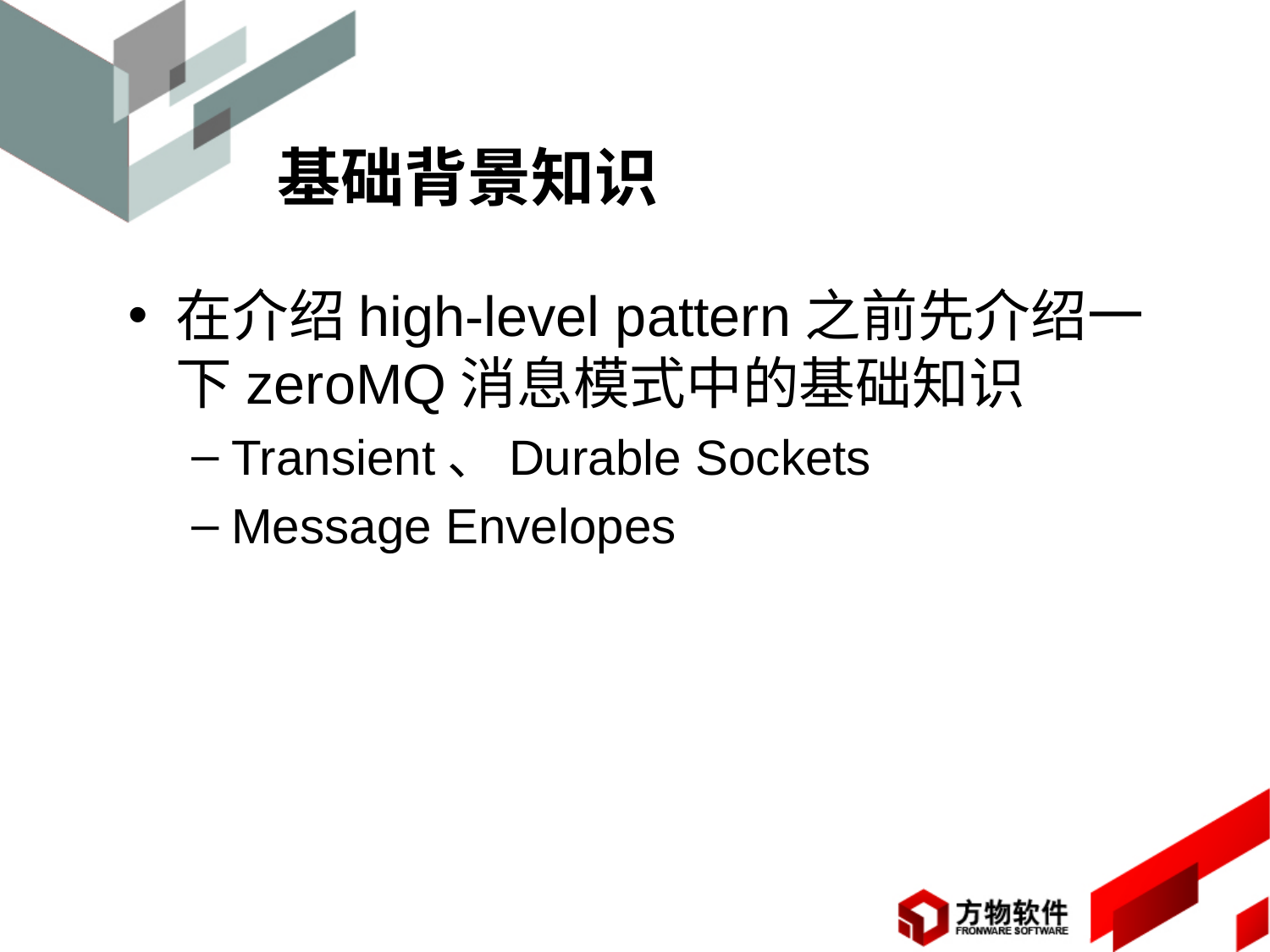

# 基础背景知识
在介绍high-level pattern之前先介绍一下zeroMQ消息模式中的基础知识
Transient、Durable Sockets
Message Envelopes